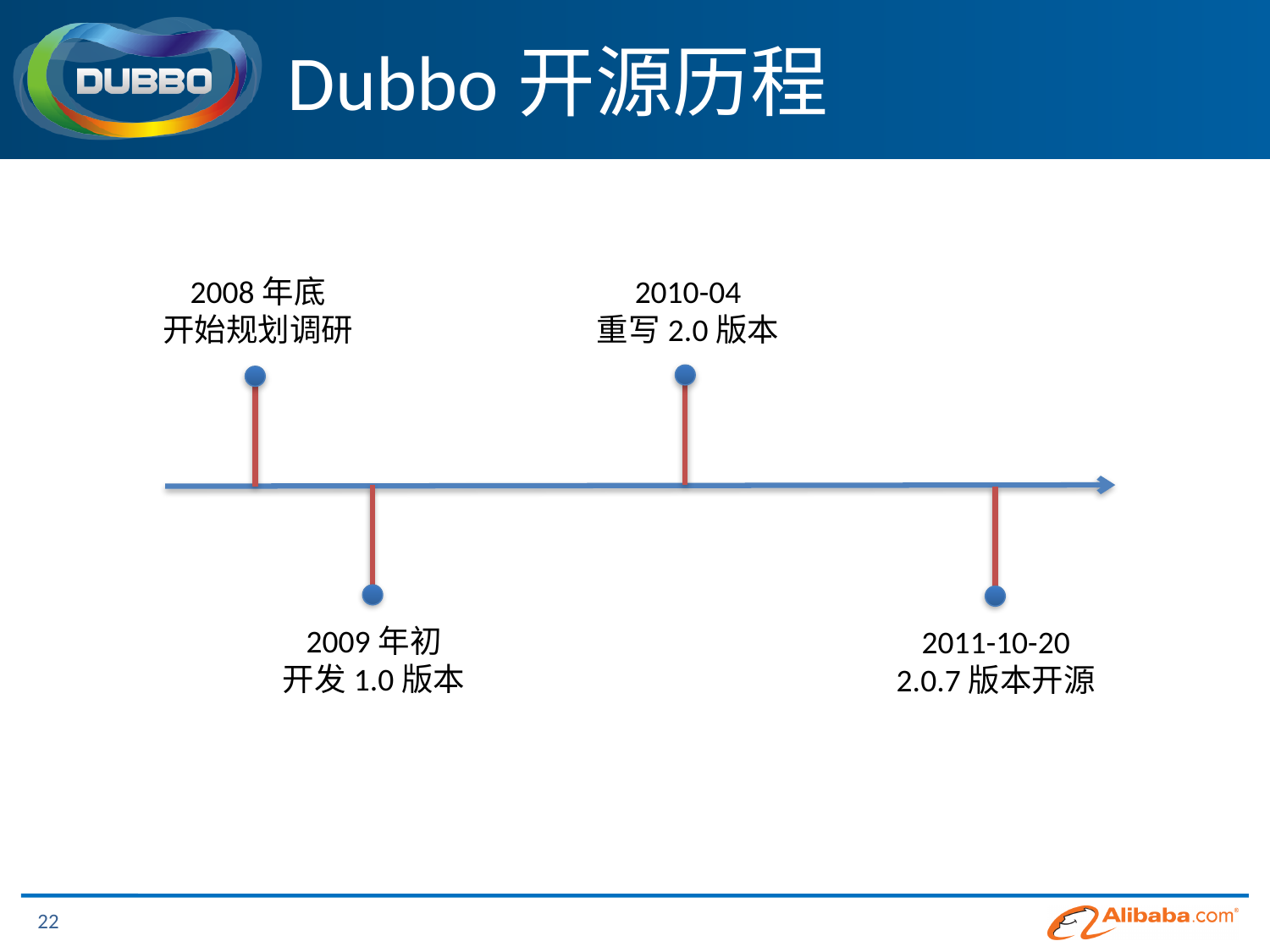

# Dubbo开源历程
2008年底
开始规划调研
2010-04
重写2.0版本

2009年初
开发1.0版本
2011-10-20
2.0.7版本开源
22